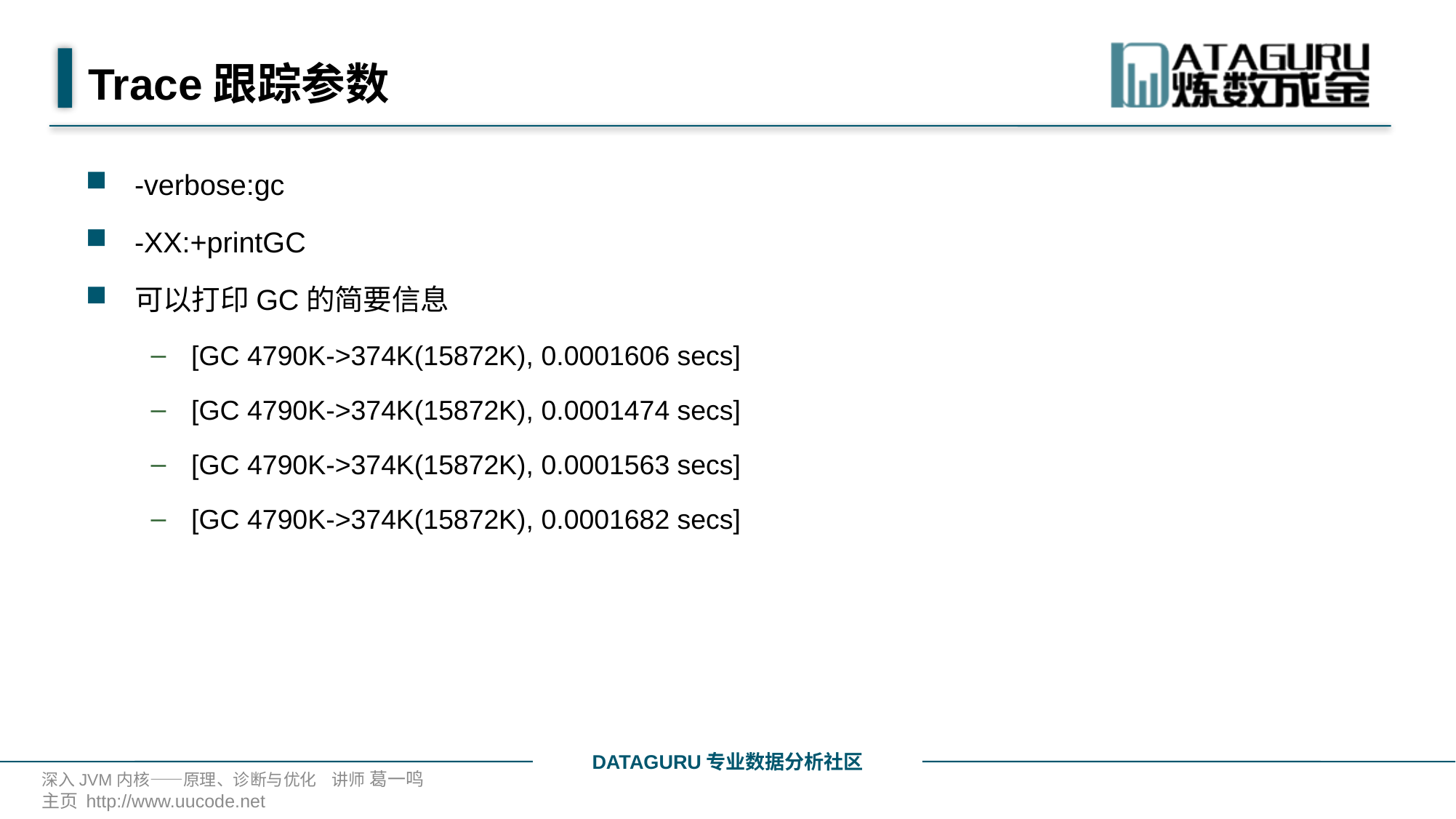

# Trace跟踪参数
-verbose:gc
-XX:+printGC
可以打印GC的简要信息
[GC 4790K->374K(15872K), 0.0001606 secs]
[GC 4790K->374K(15872K), 0.0001474 secs]
[GC 4790K->374K(15872K), 0.0001563 secs]
[GC 4790K->374K(15872K), 0.0001682 secs]